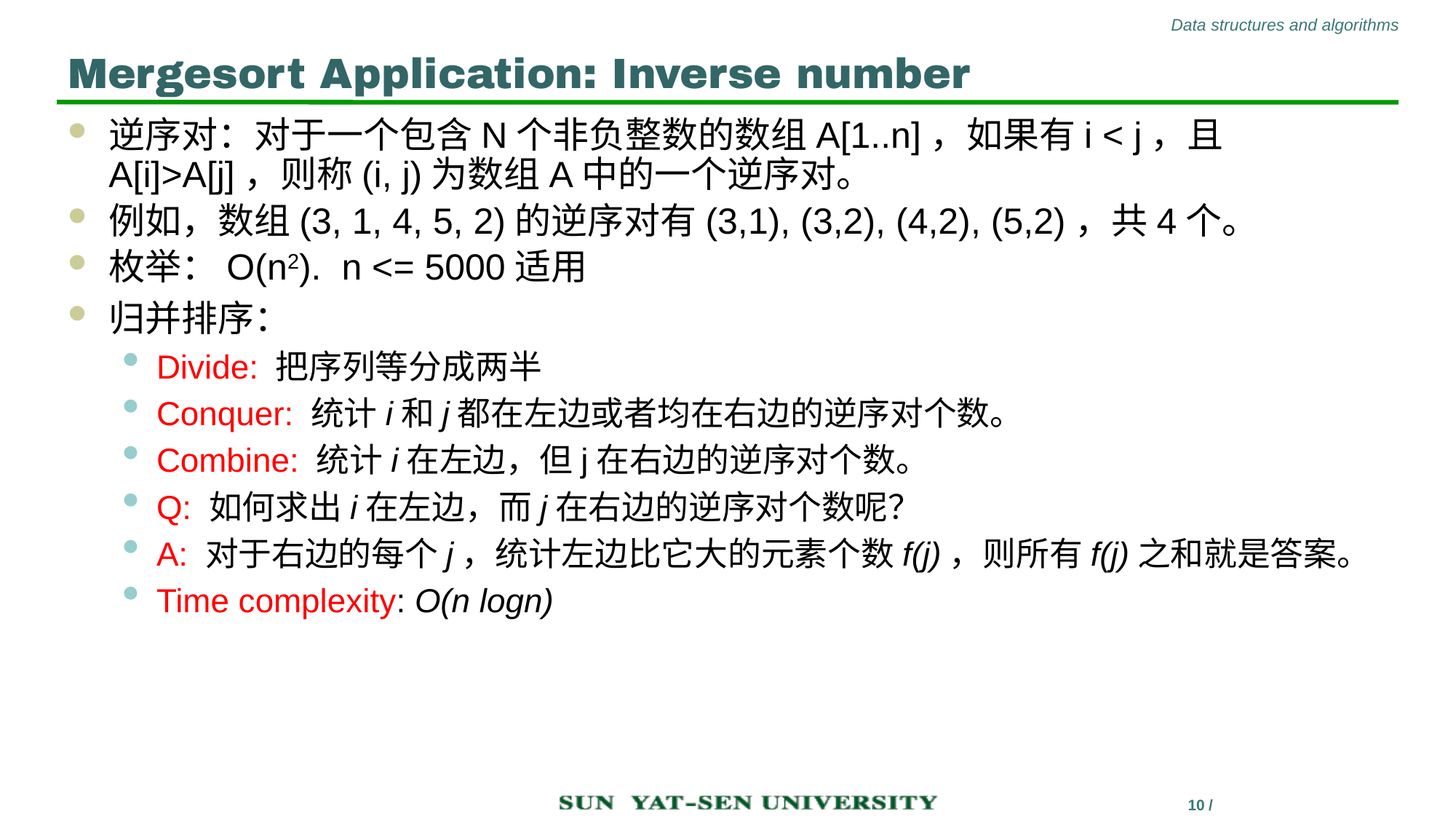

# Mergesort Application: Inverse number
逆序对：对于一个包含N个非负整数的数组A[1..n]，如果有i < j，且A[i]>A[j]，则称(i, j)为数组A中的一个逆序对。
例如，数组(3, 1, 4, 5, 2)的逆序对有(3,1), (3,2), (4,2), (5,2)，共4个。
枚举：O(n2).  n <= 5000适用
归并排序：
Divide: 把序列等分成两半
Conquer: 统计i和j都在左边或者均在右边的逆序对个数。
Combine: 统计i在左边，但j在右边的逆序对个数。
Q: 如何求出i在左边，而j在右边的逆序对个数呢？
A: 对于右边的每个j，统计左边比它大的元素个数f(j)，则所有f(j)之和就是答案。
Time complexity: O(n logn)